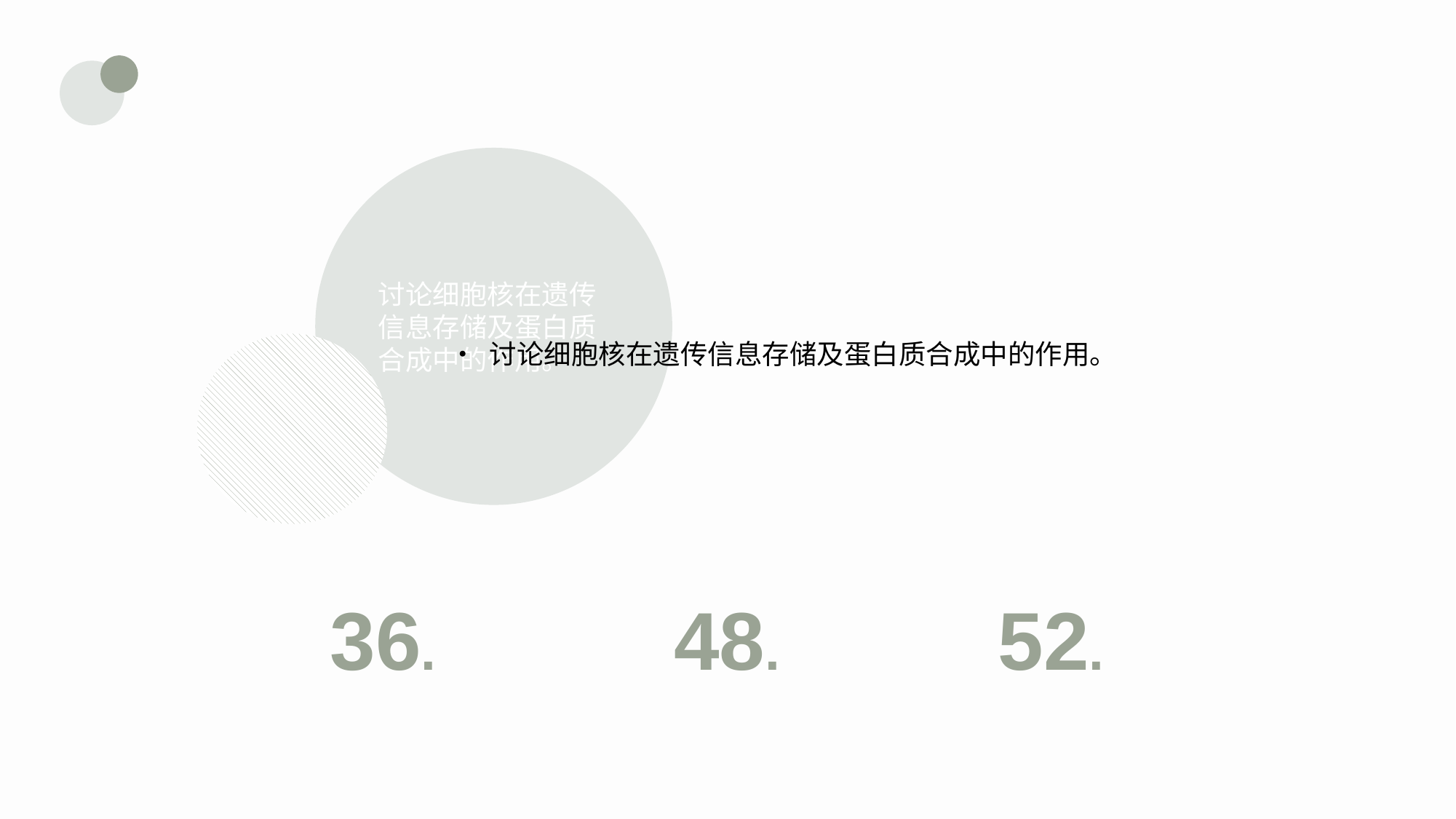

讨论细胞核在遗传信息存储及蛋白质合成中的作用。

• 讨论细胞核在遗传信息存储及蛋白质合成中的作用。

36.
48.
52.